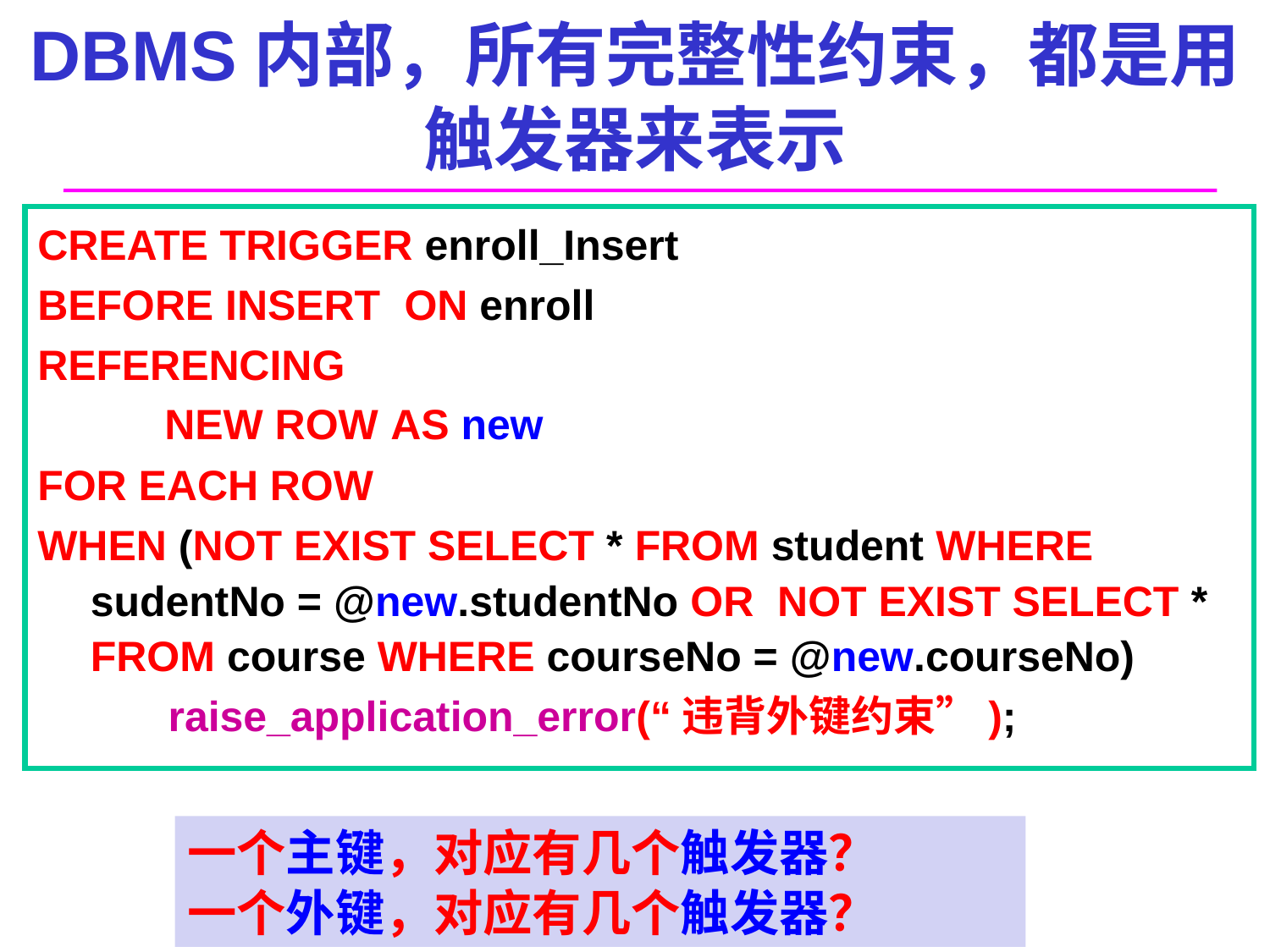

# DBMS内部，所有完整性约束，都是用触发器来表示
CREATE TRIGGER enroll_Insert
BEFORE INSERT  ON enroll
REFERENCING
NEW ROW AS new
FOR EACH ROW
WHEN (NOT EXIST SELECT * FROM student WHERE sudentNo = @new.studentNo OR  NOT EXIST SELECT * FROM course WHERE courseNo = @new.courseNo)
           raise_application_error(“违背外键约束”);
一个主键，对应有几个触发器？
一个外键，对应有几个触发器？